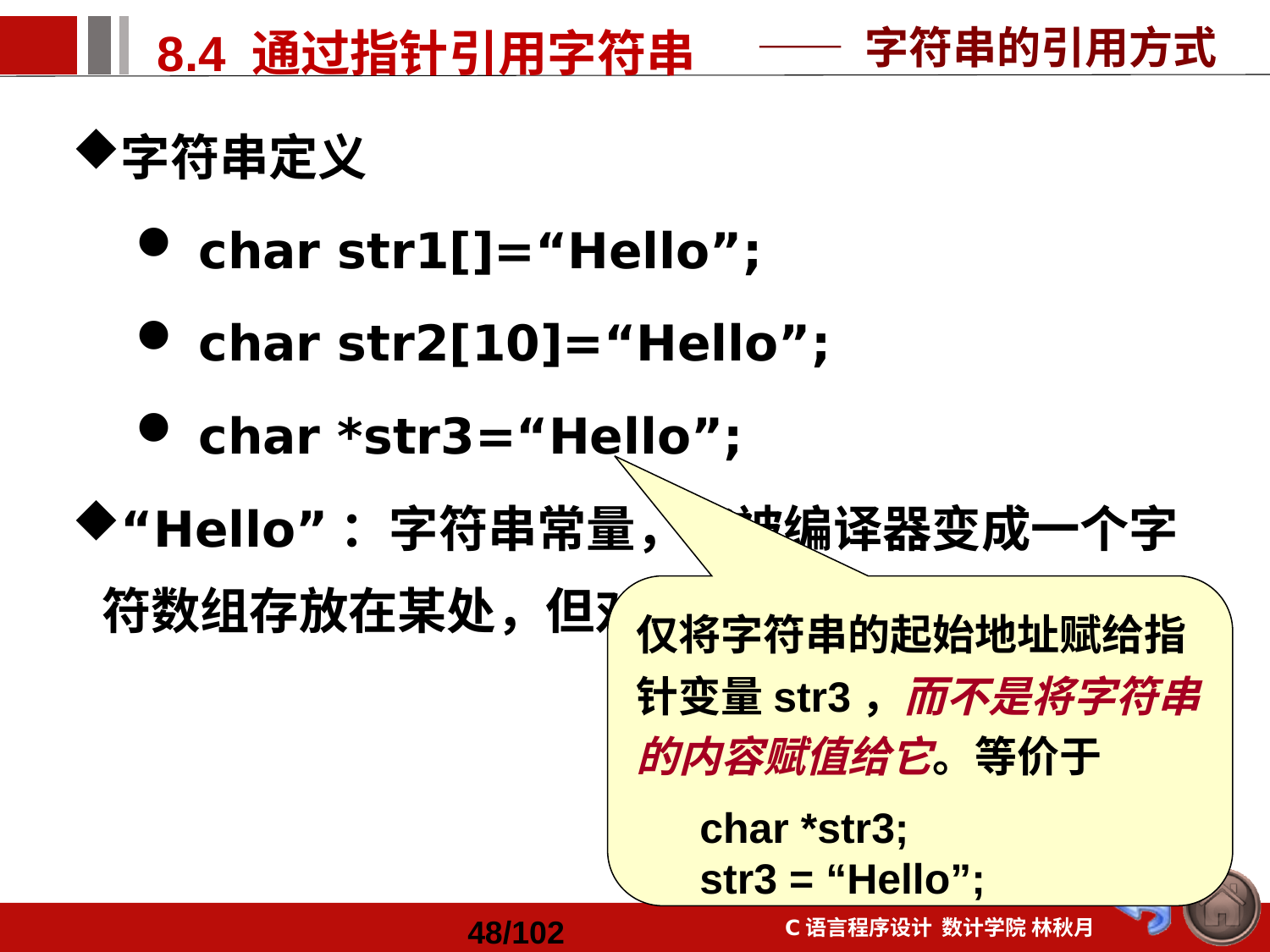

—— 字符串的引用方式
字符串定义
char str1[]=“Hello”;
char str2[10]=“Hello”;
char *str3=“Hello”;
“Hello”：字符串常量，将被编译器变成一个字符数组存放在某处，但对应的单元是只读的。

仅将字符串的起始地址赋给指针变量str3，而不是将字符串的内容赋值给它。等价于
char *str3;
str3 = “Hello”;